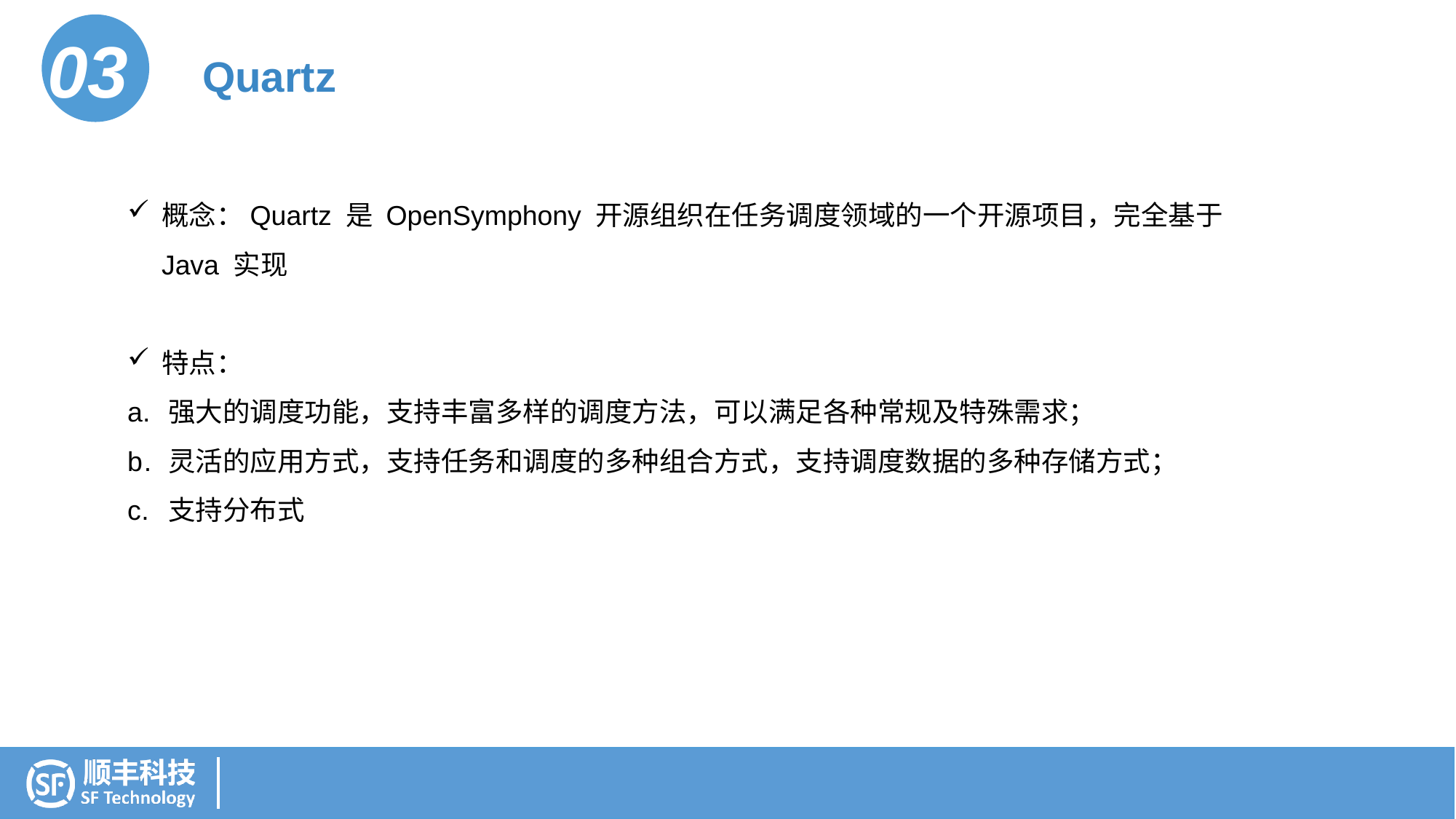

03
Quartz
概念：Quartz 是 OpenSymphony 开源组织在任务调度领域的一个开源项目，完全基于 Java 实现

特点：
强大的调度功能，支持丰富多样的调度方法，可以满足各种常规及特殊需求；
灵活的应用方式，支持任务和调度的多种组合方式，支持调度数据的多种存储方式；
支持分布式